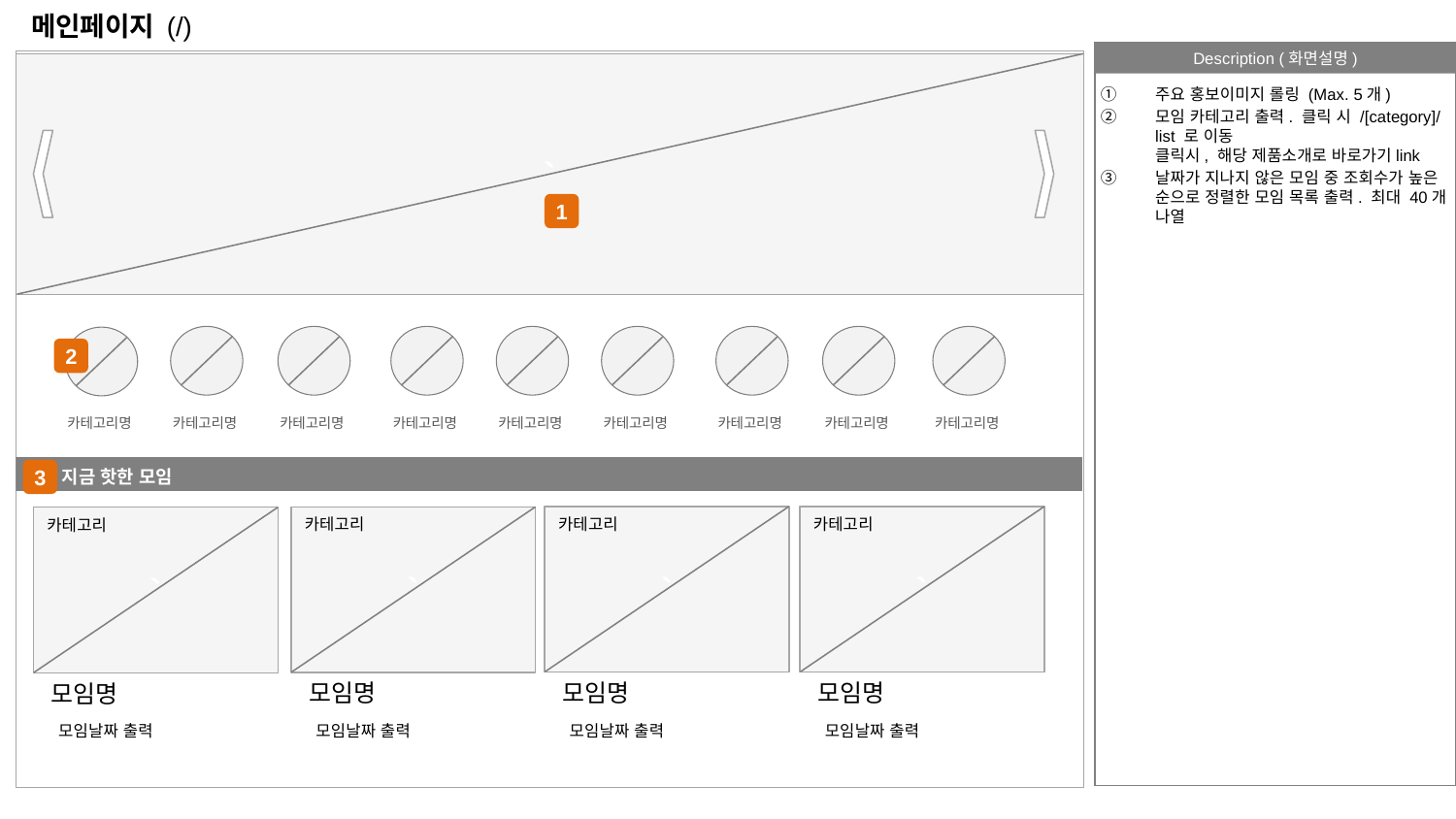

# 메인페이지 (/)

`
주요 홍보이미지 롤링 (Max. 5개)
모임 카테고리 출력. 클릭 시 /[category]/list 로 이동
클릭시, 해당 제품소개로 바로가기link
날짜가 지나지 않은 모임 중 조회수가 높은 순으로 정렬한 모임 목록 출력. 최대 40개 나열

1

2
카테고리명
카테고리명
카테고리명
카테고리명
카테고리명
카테고리명
카테고리명
카테고리명
카테고리명

지금 핫한 모임
3
`
`
카테고리
카테고리
`
카테고리
`
카테고리
모임명
모임명
모임명
모임명
모임날짜 출력
모임날짜 출력
모임날짜 출력
모임날짜 출력